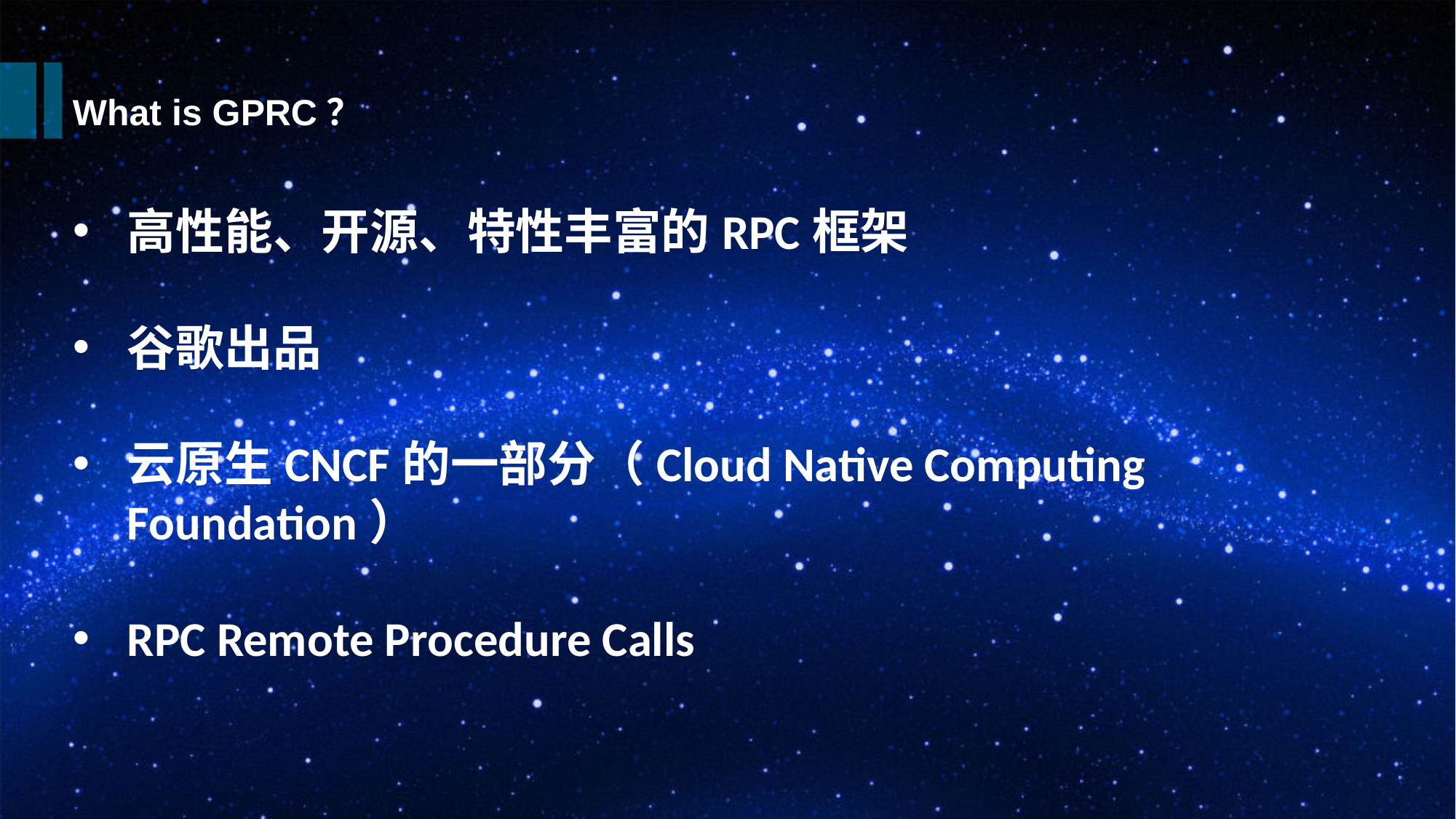

What is GPRC？
高性能、开源、特性丰富的RPC框架

谷歌出品

云原生CNCF的一部分（Cloud Native Computing Foundation）

RPC Remote Procedure Calls